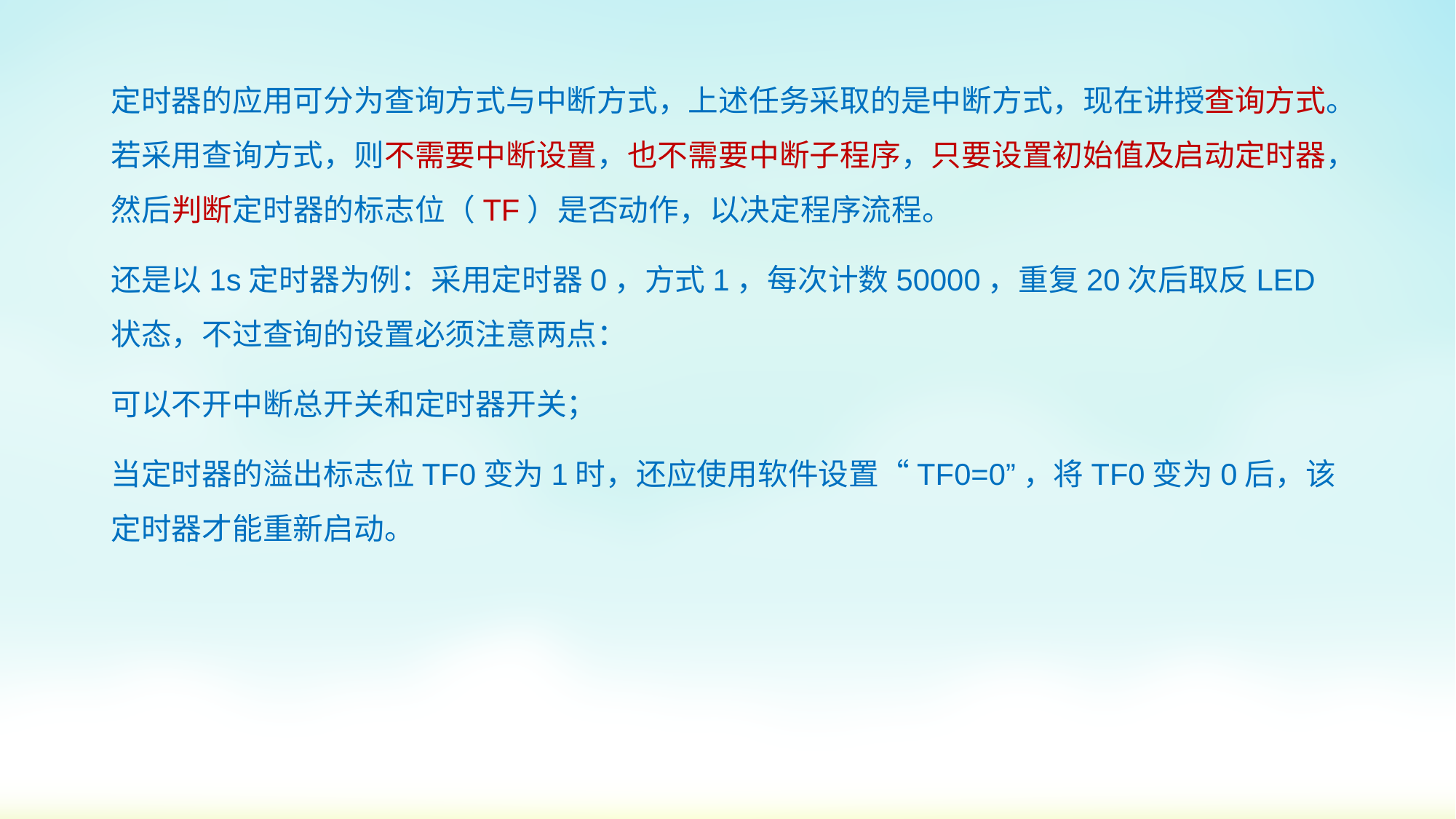

定时器的应用可分为查询方式与中断方式，上述任务采取的是中断方式，现在讲授查询方式。若采用查询方式，则不需要中断设置，也不需要中断子程序，只要设置初始值及启动定时器，然后判断定时器的标志位（TF）是否动作，以决定程序流程。
还是以1s定时器为例：采用定时器0，方式1，每次计数50000，重复20次后取反LED状态，不过查询的设置必须注意两点：
可以不开中断总开关和定时器开关；
当定时器的溢出标志位TF0变为1时，还应使用软件设置“TF0=0”，将TF0变为0后，该定时器才能重新启动。